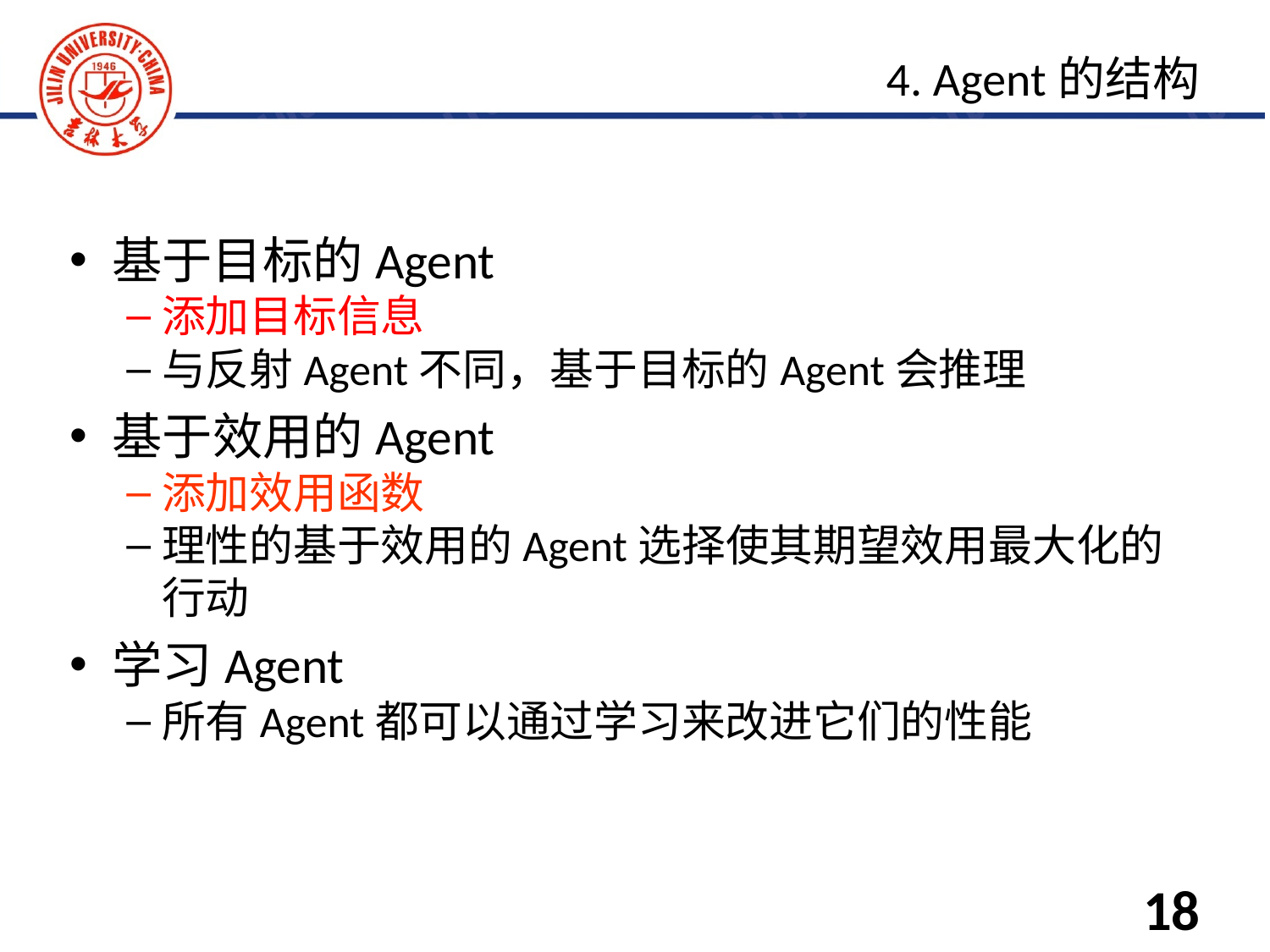

基于目标的Agent
添加目标信息
与反射Agent不同，基于目标的Agent会推理
基于效用的Agent
添加效用函数
理性的基于效用的Agent选择使其期望效用最大化的行动
学习Agent
所有Agent都可以通过学习来改进它们的性能
4. Agent的结构
18